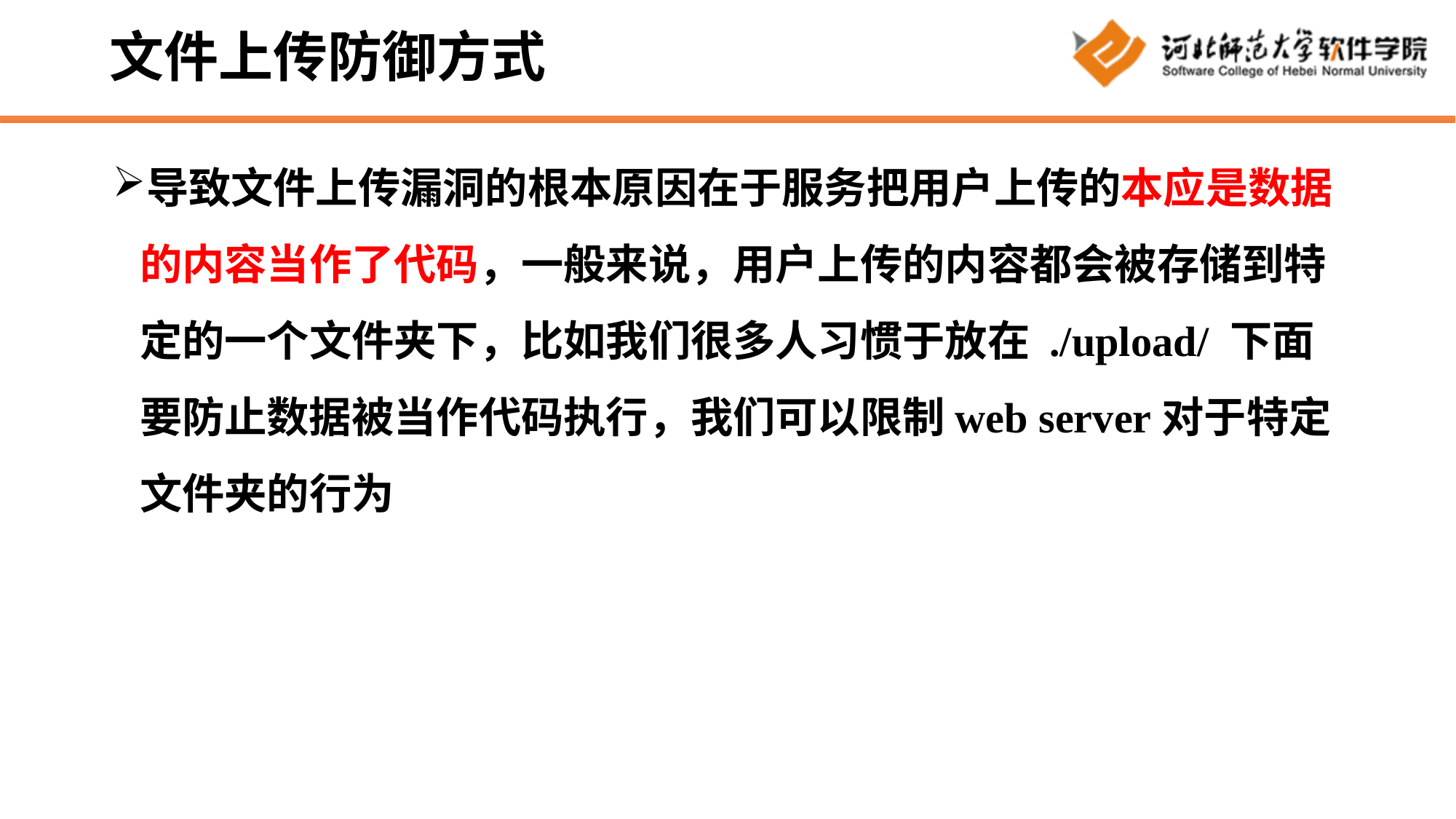

# 文件上传防御方式
导致文件上传漏洞的根本原因在于服务把用户上传的本应是数据的内容当作了代码，一般来说，用户上传的内容都会被存储到特定的一个文件夹下，比如我们很多人习惯于放在 ./upload/ 下面要防止数据被当作代码执行，我们可以限制web server对于特定文件夹的行为